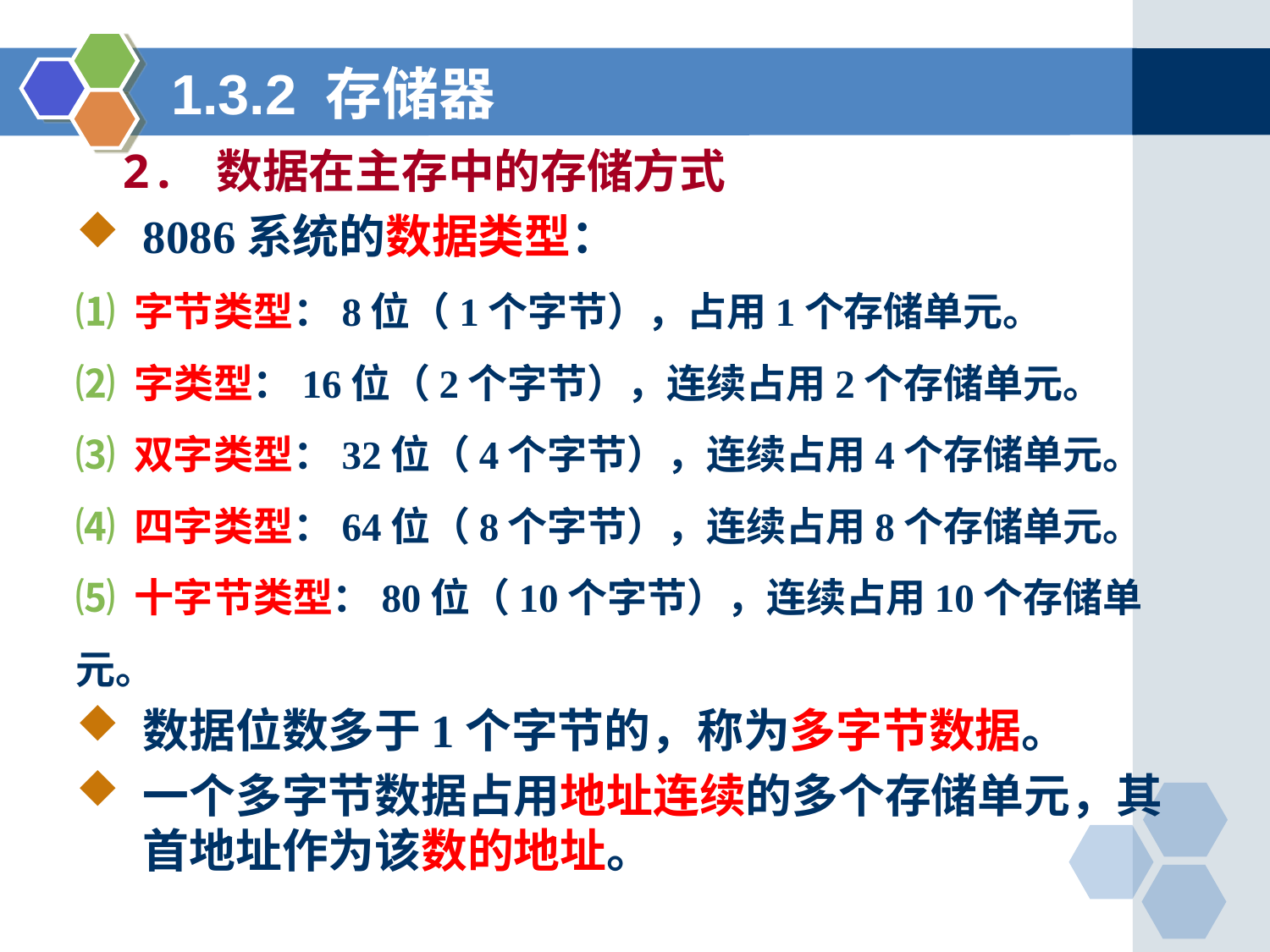

# 1.3.2 存储器
    2. 数据在主存中的存储方式
8086系统的数据类型：
⑴ 字节类型：8位（1个字节），占用1个存储单元。
⑵ 字类型：16位（2个字节），连续占用2个存储单元。
⑶ 双字类型：32位（4个字节），连续占用4个存储单元。
⑷ 四字类型：64位（8个字节），连续占用8个存储单元。
⑸ 十字节类型：80位（10个字节），连续占用10个存储单元。
数据位数多于1个字节的，称为多字节数据。
一个多字节数据占用地址连续的多个存储单元，其首地址作为该数的地址。